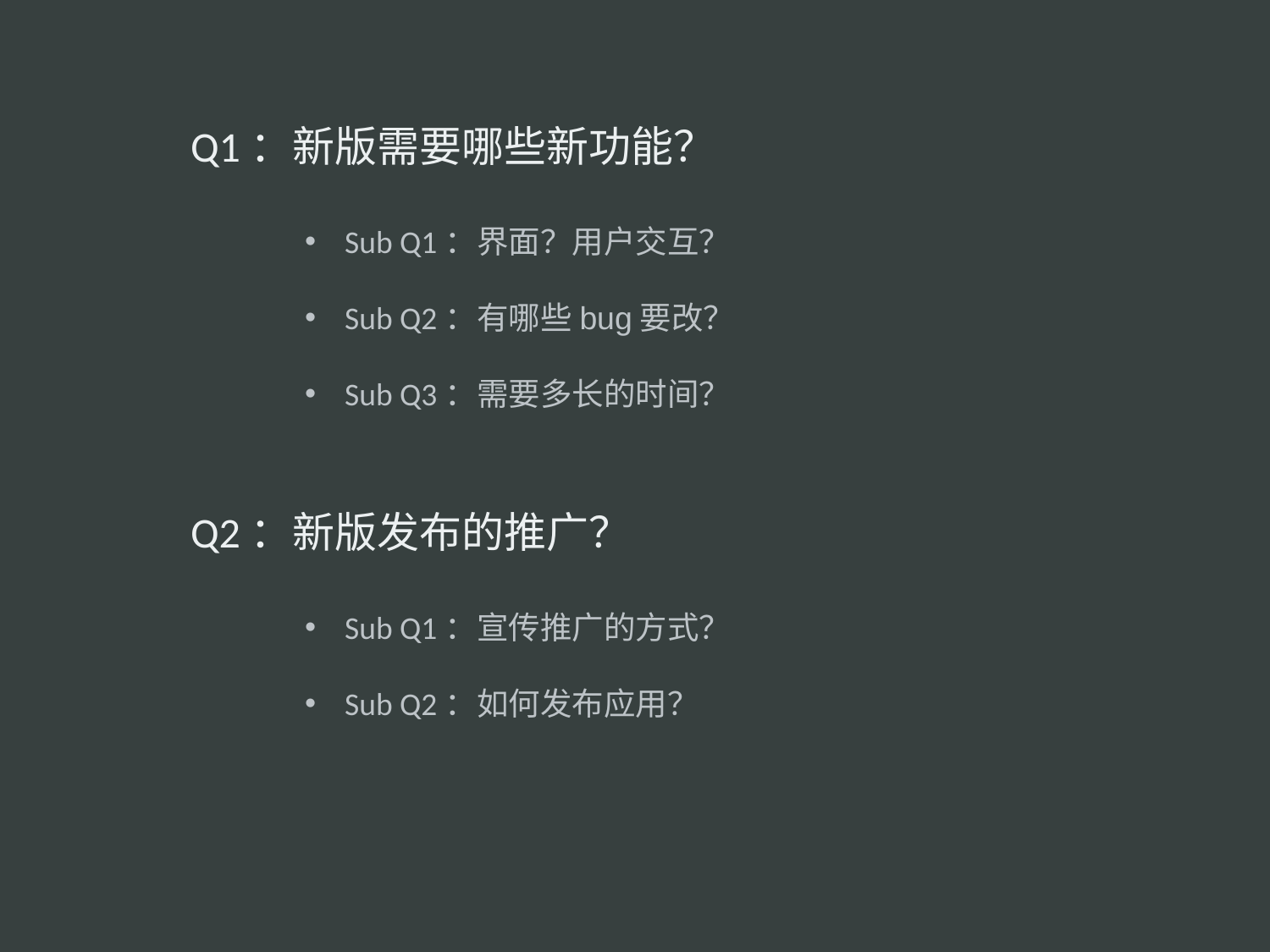

Q1：新版需要哪些新功能？
Sub Q1：界面？用户交互？
Sub Q2：有哪些bug要改？
Sub Q3：需要多长的时间？
Q2：新版发布的推广？
Sub Q1：宣传推广的方式？
Sub Q2：如何发布应用？